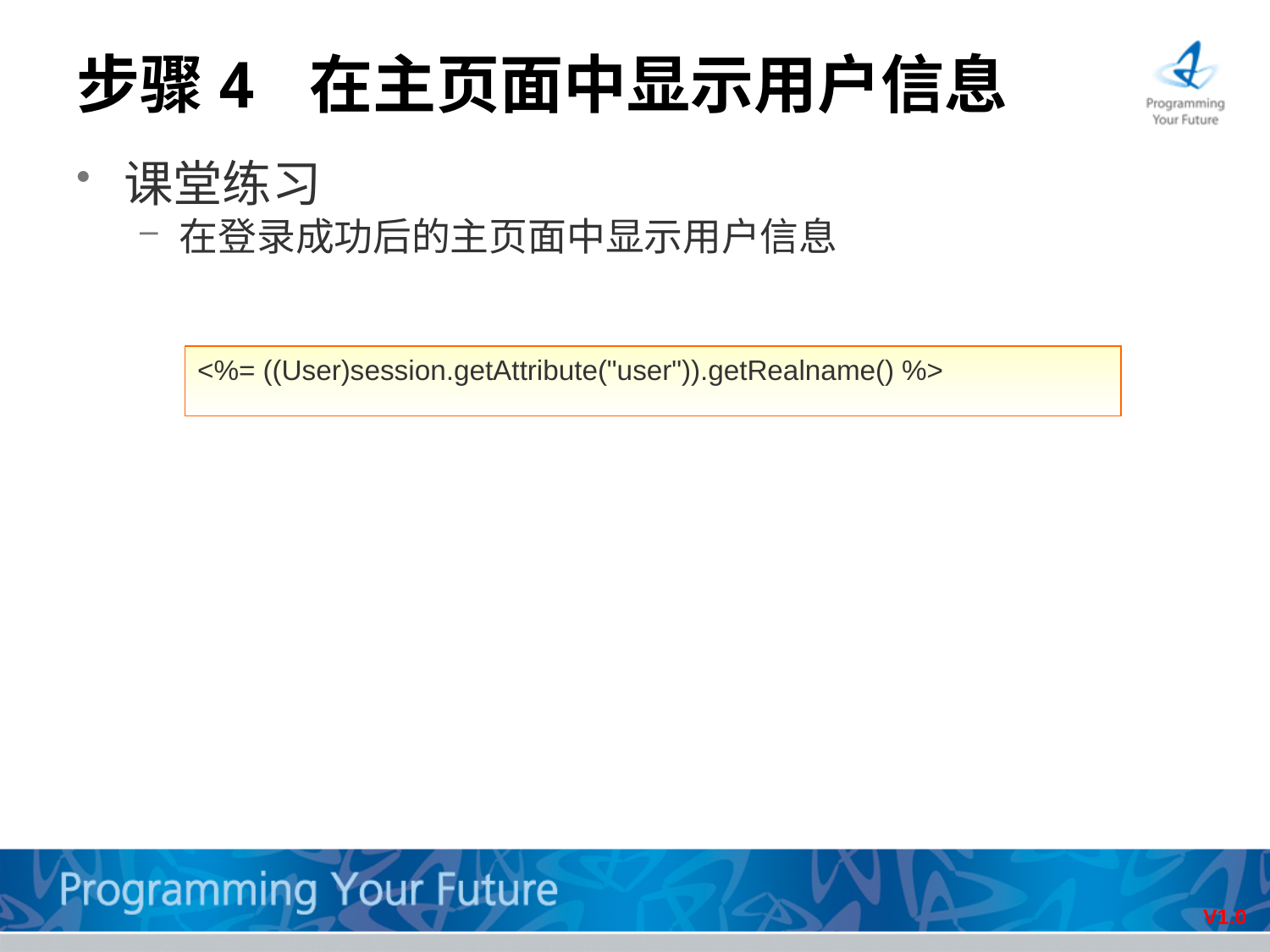

# 步骤4 在主页面中显示用户信息
课堂练习
在登录成功后的主页面中显示用户信息
<%= ((User)session.getAttribute("user")).getRealname() %>